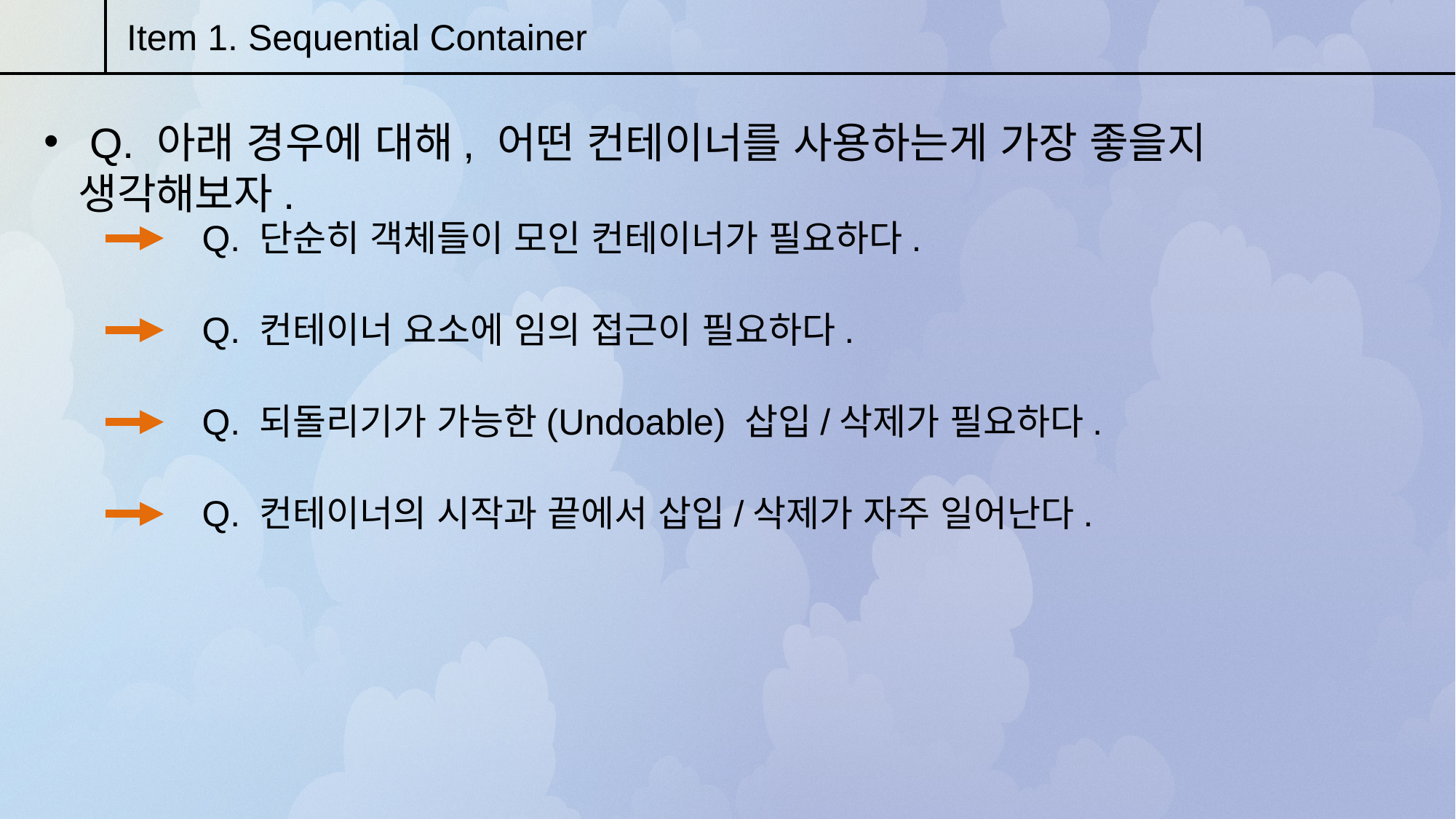

Item 1. Sequential Container
 Q. 아래 경우에 대해, 어떤 컨테이너를 사용하는게 가장 좋을지 생각해보자.
Q. 단순히 객체들이 모인 컨테이너가 필요하다.
Q. 컨테이너 요소에 임의 접근이 필요하다.
Q. 되돌리기가 가능한(Undoable) 삽입/삭제가 필요하다.
Q. 컨테이너의 시작과 끝에서 삽입/삭제가 자주 일어난다.